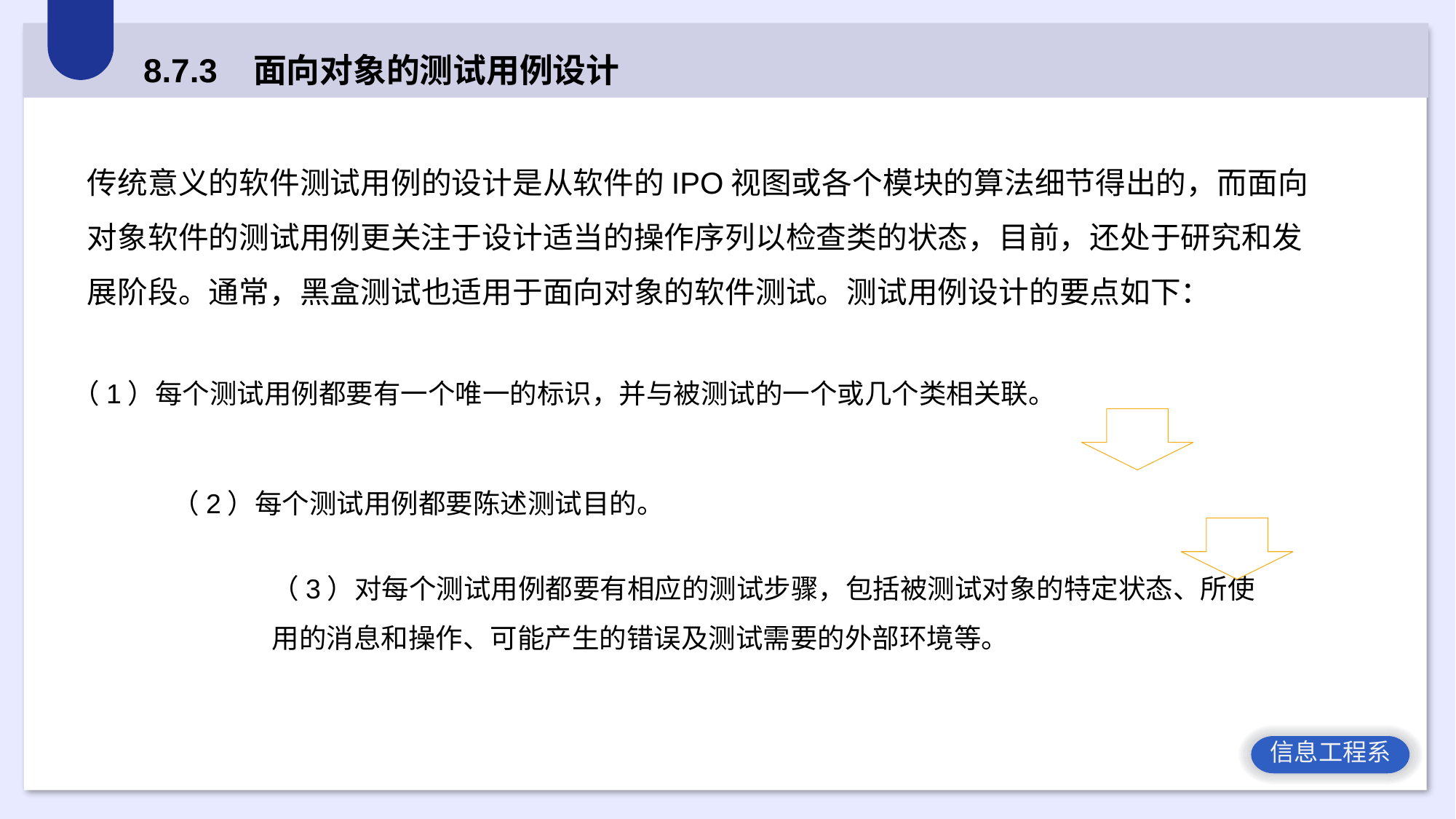

8.7.3   面向对象的测试用例设计
传统意义的软件测试用例的设计是从软件的IPO视图或各个模块的算法细节得出的，而面向对象软件的测试用例更关注于设计适当的操作序列以检查类的状态，目前，还处于研究和发展阶段。通常，黑盒测试也适用于面向对象的软件测试。测试用例设计的要点如下：
（1）每个测试用例都要有一个唯一的标识，并与被测试的一个或几个类相关联。

（2）每个测试用例都要陈述测试目的。

（3）对每个测试用例都要有相应的测试步骤，包括被测试对象的特定状态、所使用的消息和操作、可能产生的错误及测试需要的外部环境等。